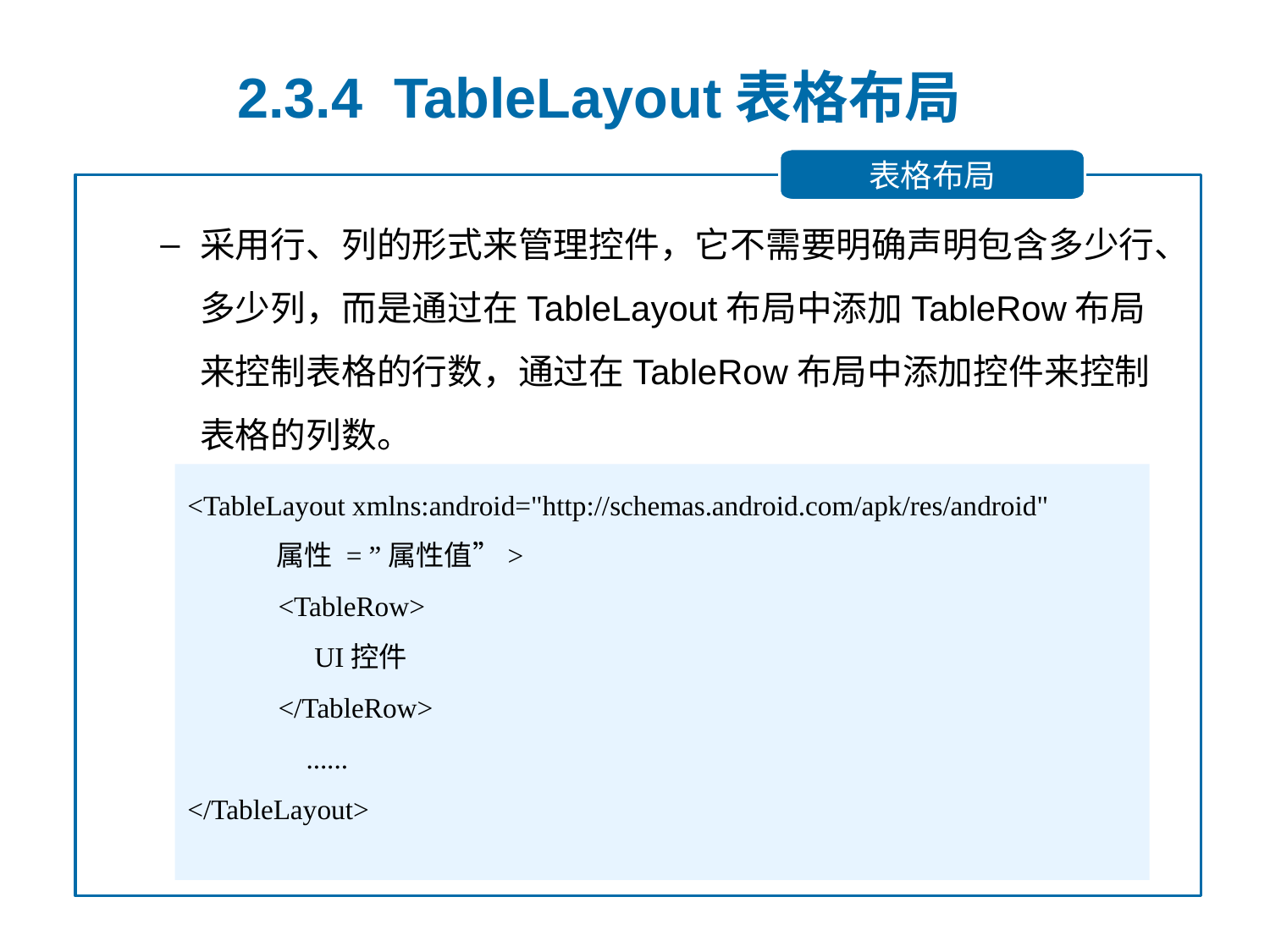

2.3.4  TableLayout表格布局
表格布局

采用行、列的形式来管理控件，它不需要明确声明包含多少行、多少列，而是通过在TableLayout布局中添加TableRow布局来控制表格的行数，通过在TableRow布局中添加控件来控制表格的列数。

<TableLayout xmlns:android="http://schemas.android.com/apk/res/android"
             属性 = ”属性值”>
             <TableRow>
	UI控件
             </TableRow>
                 ......
</TableLayout>